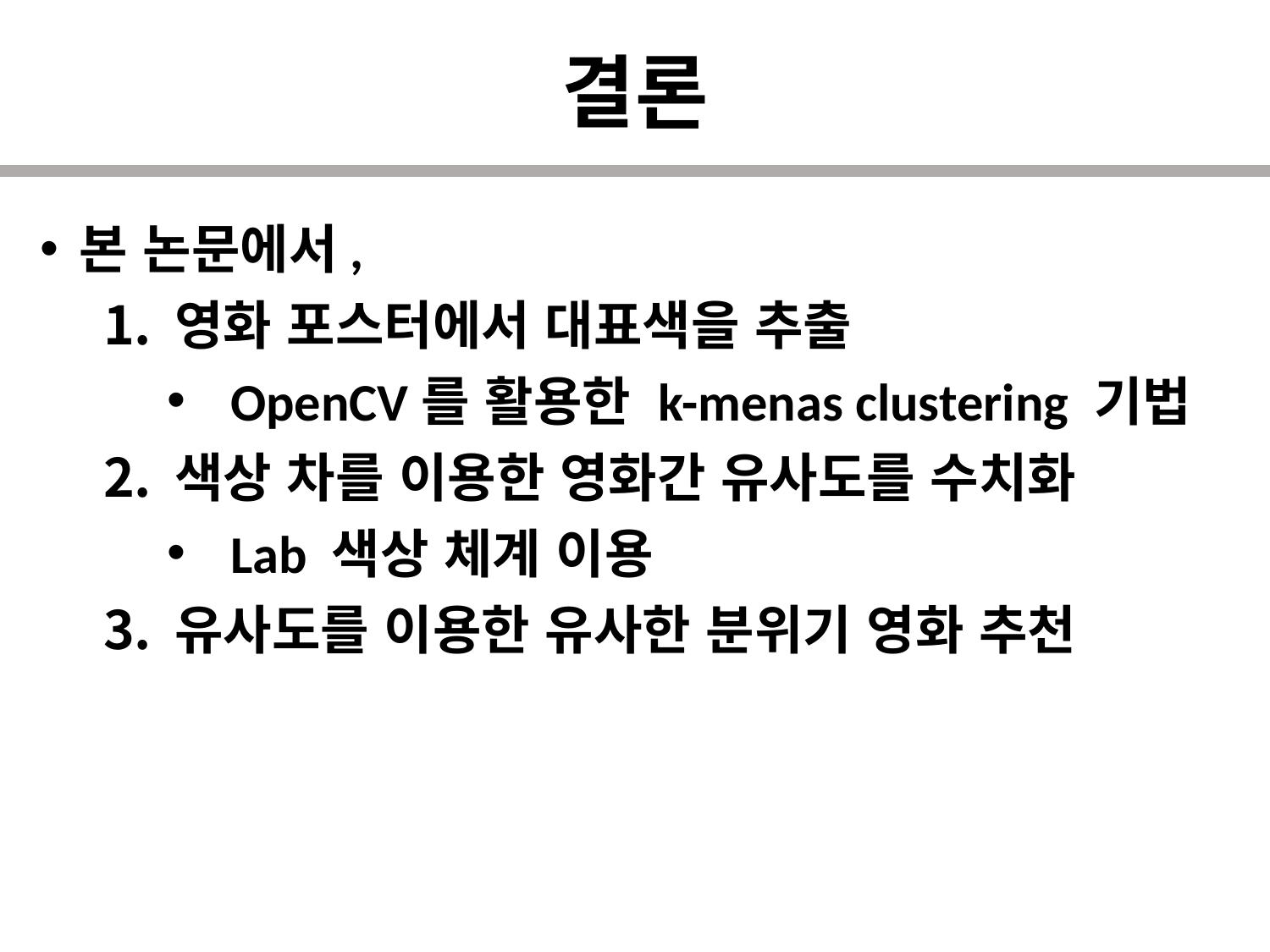

결론

본 논문에서,
영화 포스터에서 대표색을 추출
OpenCV를 활용한 k-menas clustering 기법
색상 차를 이용한 영화간 유사도를 수치화
Lab 색상 체계 이용
유사도를 이용한 유사한 분위기 영화 추천